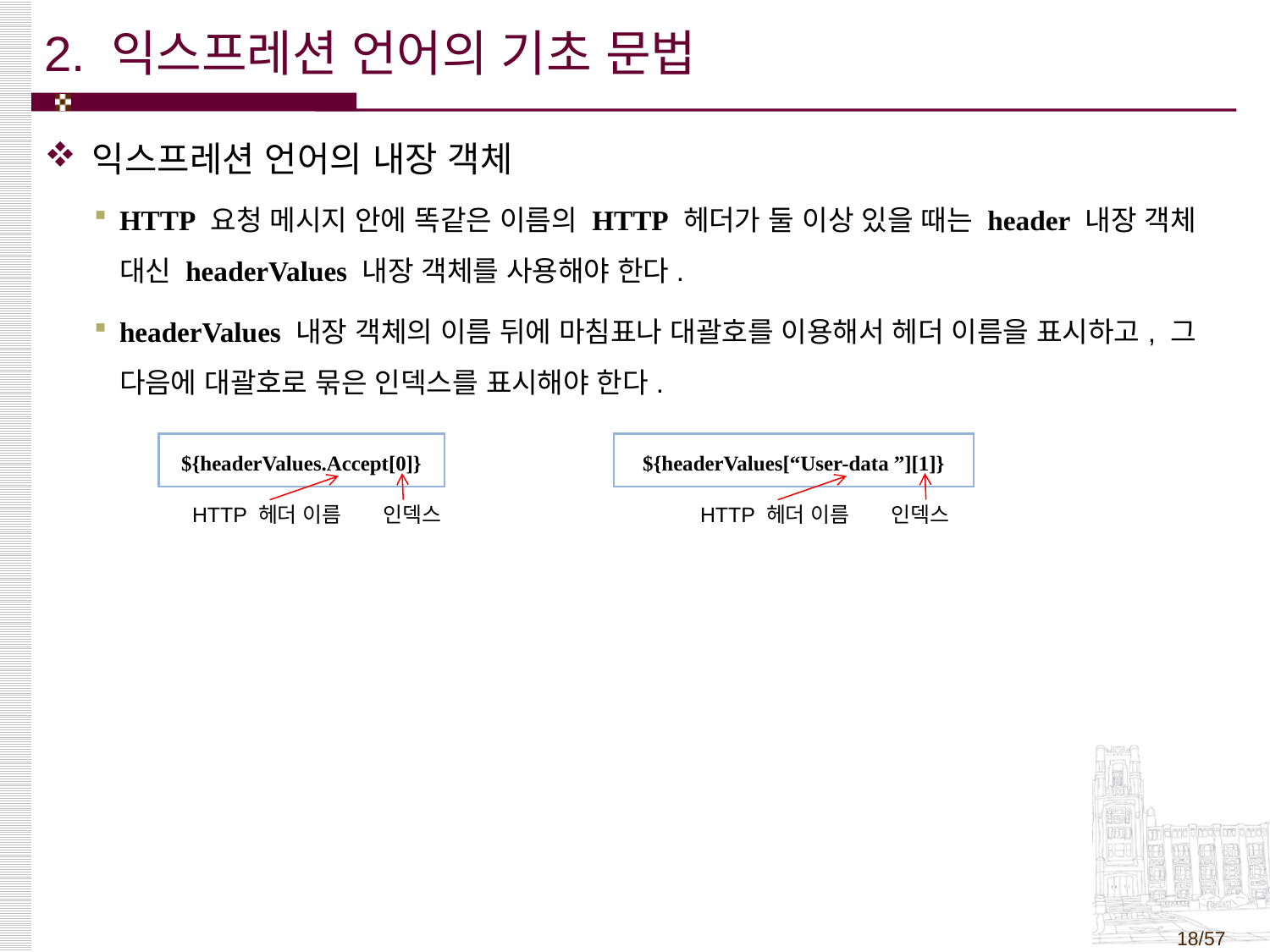

# 2. 익스프레션 언어의 기초 문법
익스프레션 언어의 내장 객체
HTTP 요청 메시지 안에 똑같은 이름의 HTTP 헤더가 둘 이상 있을 때는 header 내장 객체 대신 headerValues 내장 객체를 사용해야 한다.
headerValues 내장 객체의 이름 뒤에 마침표나 대괄호를 이용해서 헤더 이름을 표시하고, 그 다음에 대괄호로 묶은 인덱스를 표시해야 한다.

| ${headerValues.Accept[0]} |
| --- |
| ${headerValues[“User-data ”][1]} |
| --- |
HTTP 헤더 이름
인덱스
HTTP 헤더 이름
인덱스